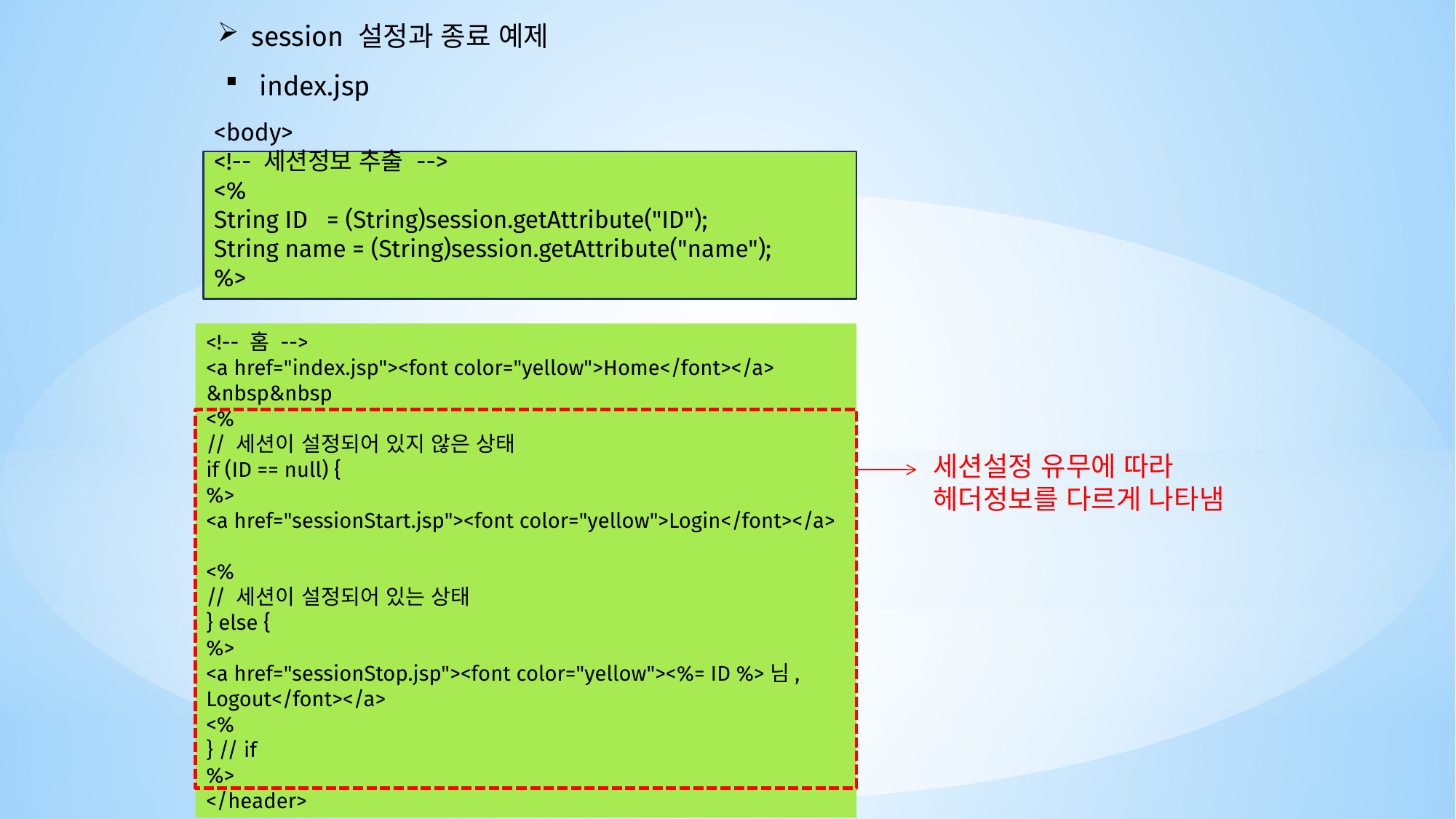

session 설정과 종료 예제
index.jsp
<body>
<!-- 세션정보 추출 -->
<%
String ID   = (String)session.getAttribute("ID");
String name = (String)session.getAttribute("name");
%>

<!-- 홈 -->
<a href="index.jsp"><font color="yellow">Home</font></a>
&nbsp&nbsp
<%
// 세션이 설정되어 있지 않은 상태
if (ID == null) {
%>
<a href="sessionStart.jsp"><font color="yellow">Login</font></a>
<%
// 세션이 설정되어 있는 상태
} else {
%>
<a href="sessionStop.jsp"><font color="yellow"><%= ID %>님, Logout</font></a>
<%
} // if
%>
</header>

세션설정 유무에 따라
헤더정보를 다르게 나타냄